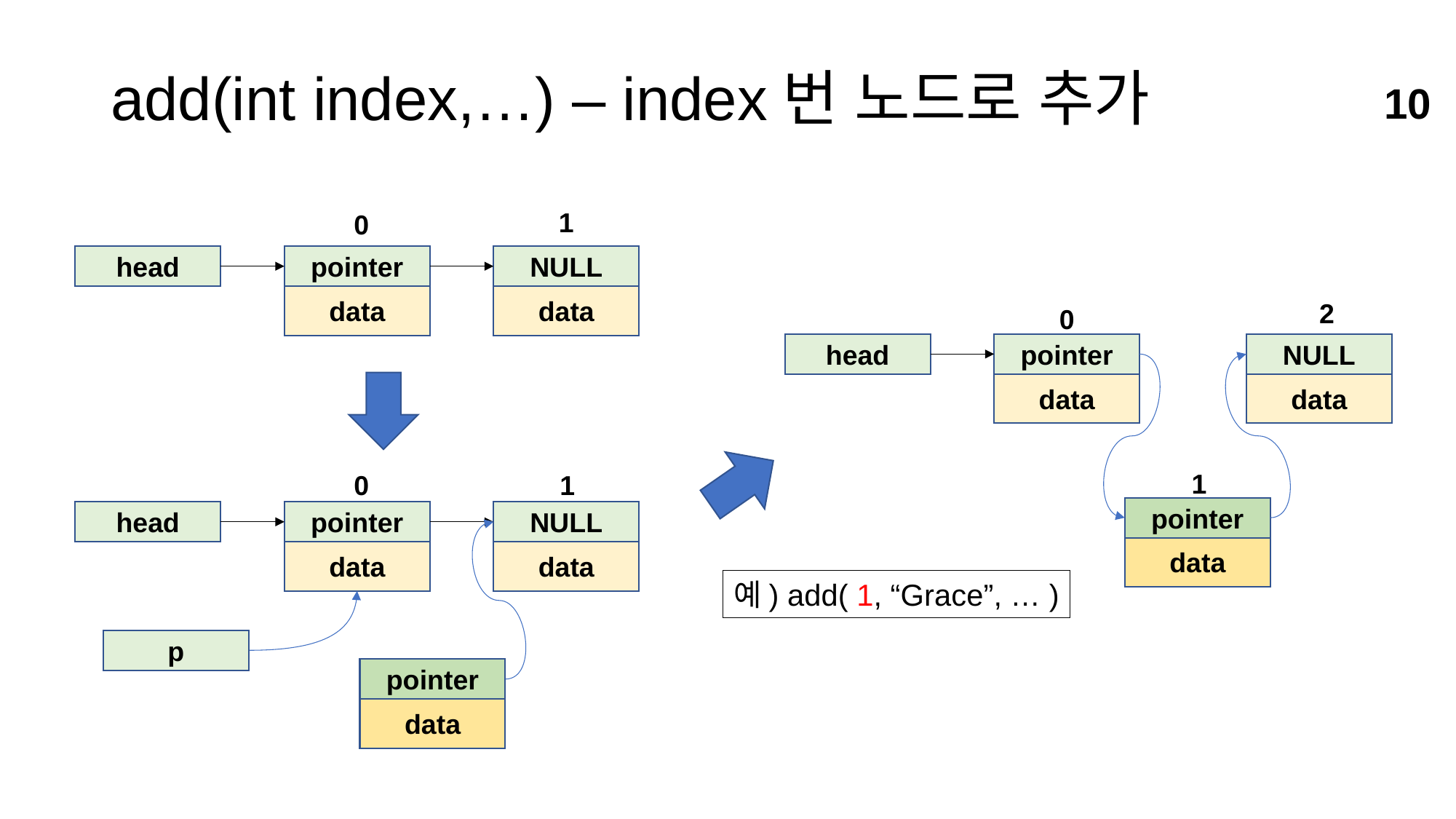

# add(int index,…) – index번 노드로 추가
10
1
0
head
pointer
NULL
data
data
2
0
head
pointer
NULL
data
data

1
1
0
pointer
head
pointer
NULL
data
data
data
예) add( 1, “Grace”, … )
p
pointer
data